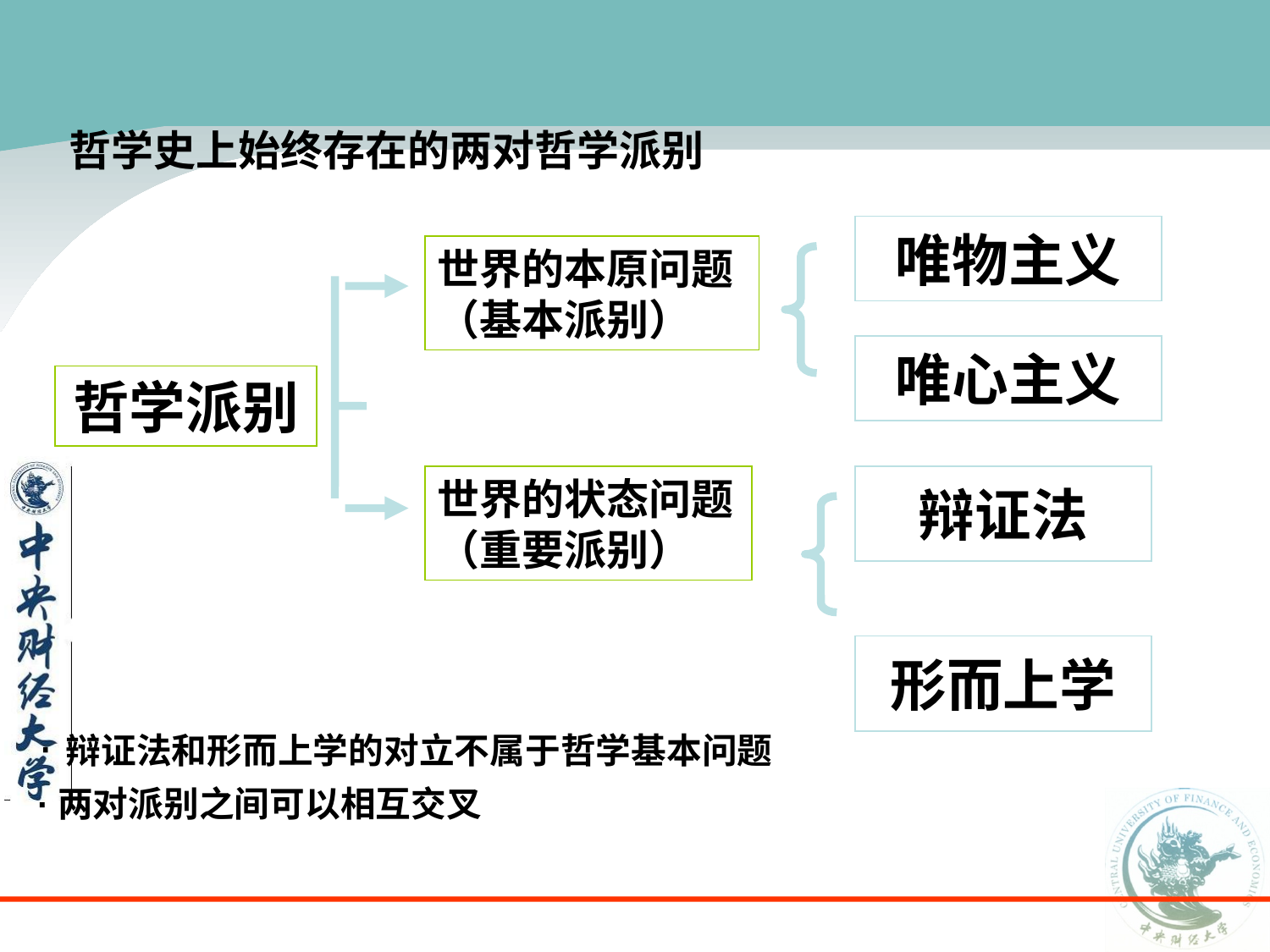

哲学史上始终存在的两对哲学派别
唯物主义
世界的本原问题（基本派别）

唯心主义
哲学派别

世界的状态问题（重要派别）
辩证法

形而上学
·辩证法和形而上学的对立不属于哲学基本问题
·两对派别之间可以相互交叉